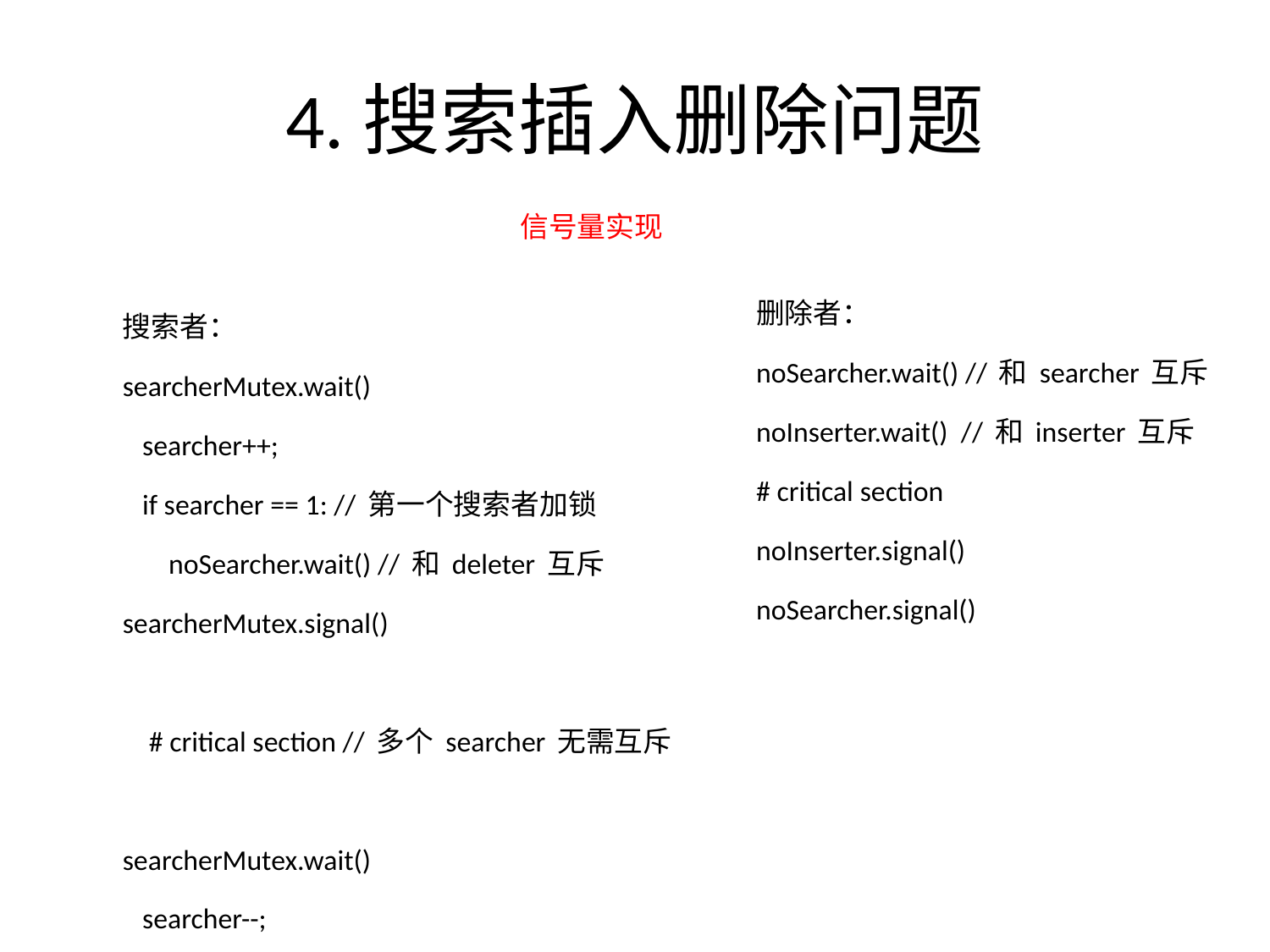

# 4.搜索插入删除问题
信号量实现
删除者：
noSearcher.wait() //和searcher互斥
noInserter.wait()  //和inserter互斥
# critical section
noInserter.signal()
noSearcher.signal()
搜索者：
searcherMutex.wait()
   searcher++;
   if searcher == 1: //第一个搜索者加锁
       noSearcher.wait() //和deleter互斥
searcherMutex.signal()

    # critical section //多个searcher无需互斥

searcherMutex.wait()
   searcher--;
   if searcher == 0: //最后一个搜索者解锁
       noSearcher.signal()
searcherMutex.signal()